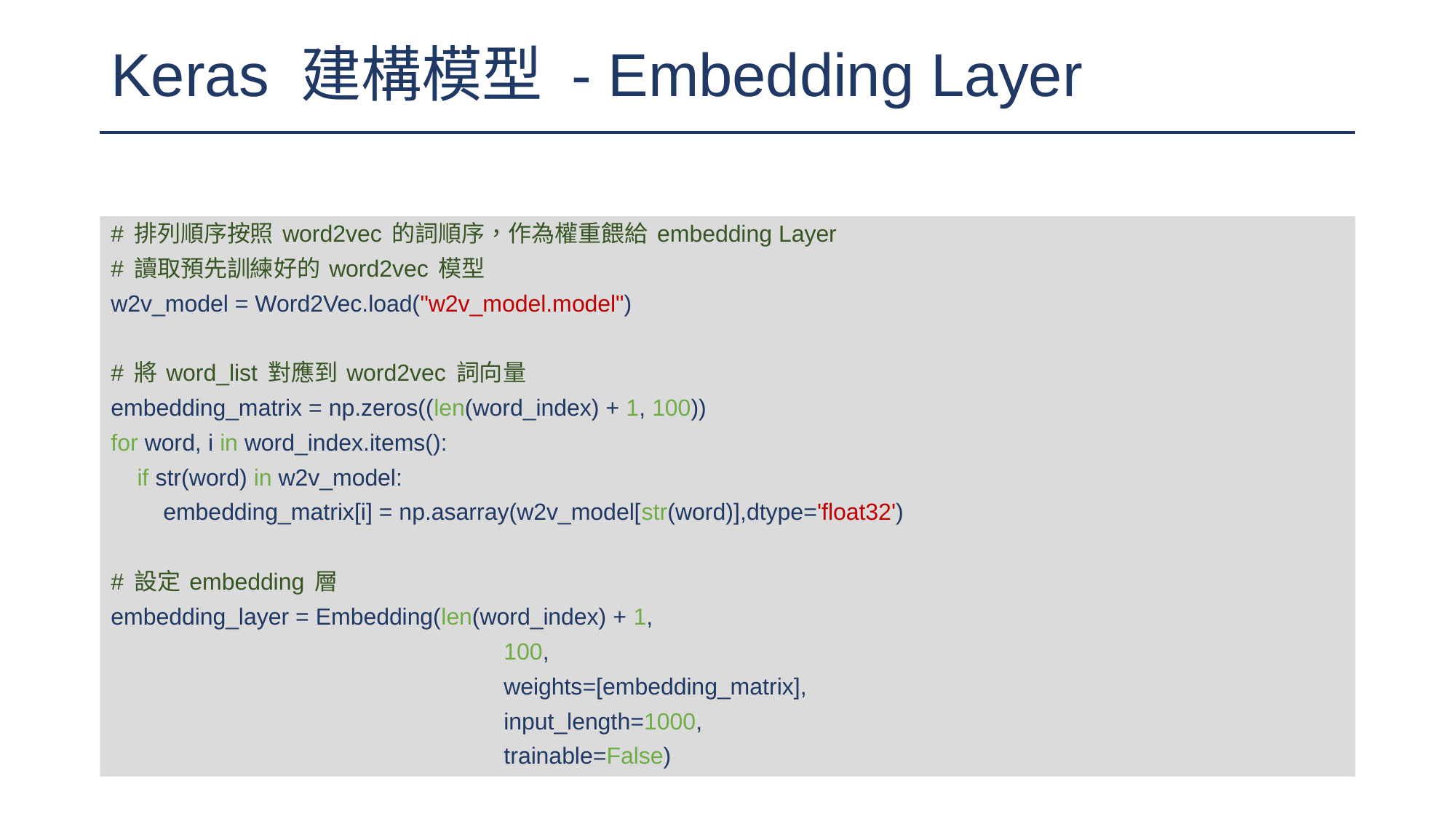

# Keras 建構模型 - Embedding Layer
# 排列順序按照 word2vec 的詞順序，作為權重餵給 embedding Layer
# 讀取預先訓練好的 word2vec 模型
w2v_model = Word2Vec.load("w2v_model.model")

# 將 word_list 對應到 word2vec 詞向量
embedding_matrix = np.zeros((len(word_index) + 1, 100))
for word, i in word_index.items():
    if str(word) in w2v_model:
        embedding_matrix[i] = np.asarray(w2v_model[str(word)],dtype='float32')

# 設定 embedding 層
embedding_layer = Embedding(len(word_index) + 1,
                                                            100,
                                                            weights=[embedding_matrix],
                                                            input_length=1000,
                                                            trainable=False)